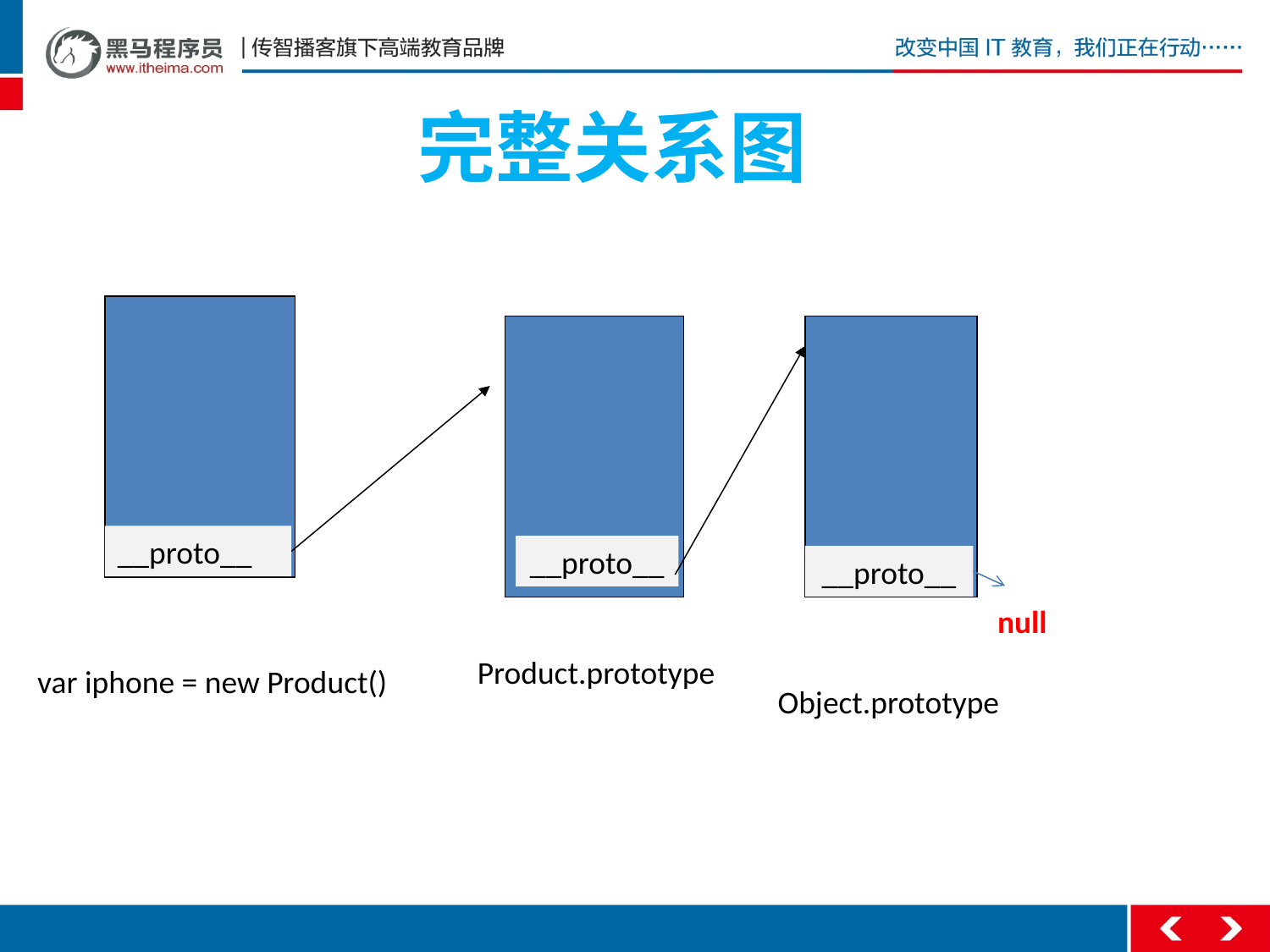

# 完整关系图

__proto__
__proto__
__proto__
null
Product.prototype
var iphone = new Product()
Object.prototype